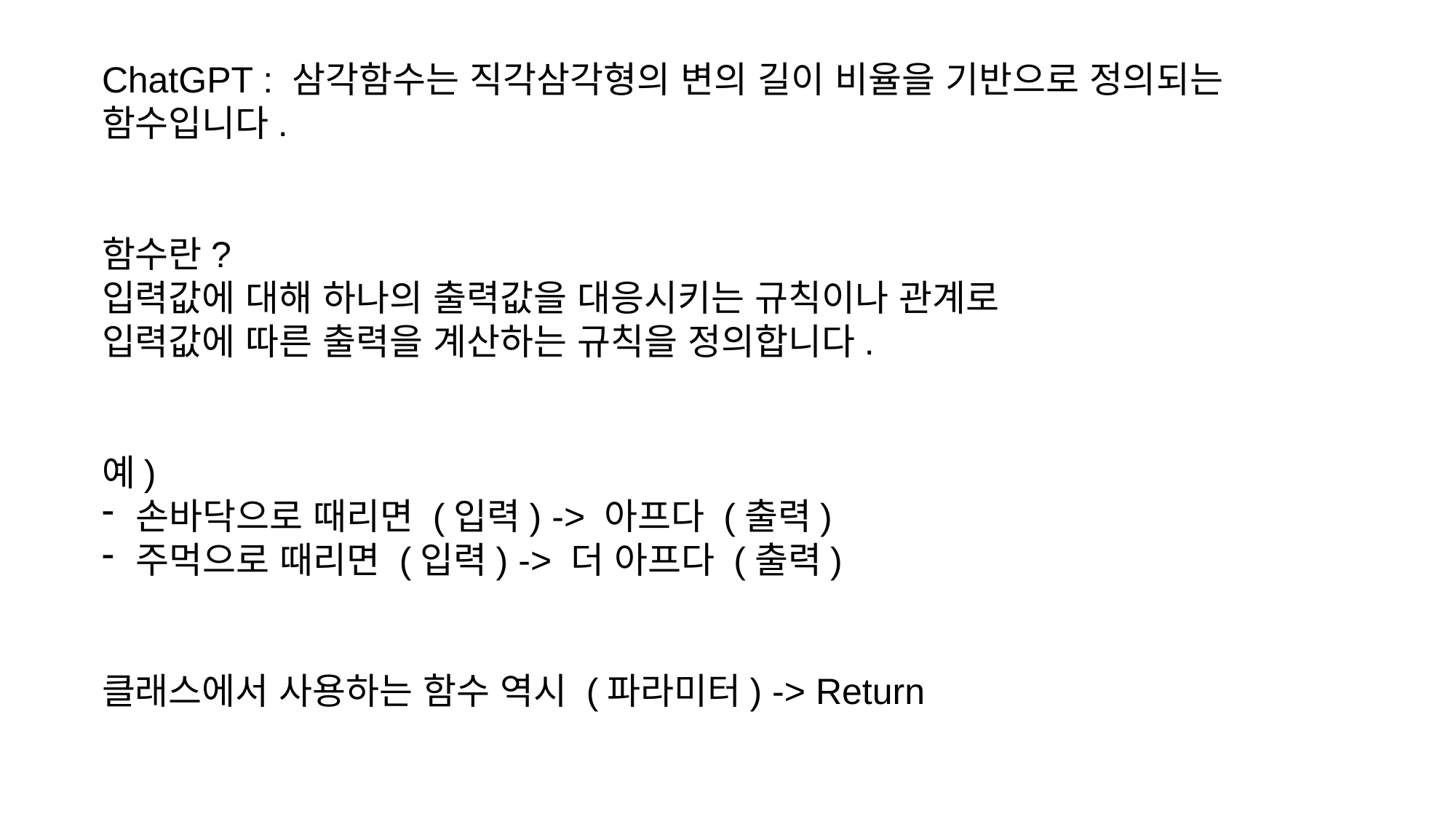

ChatGPT : 삼각함수는 직각삼각형의 변의 길이 비율을 기반으로 정의되는 함수입니다.

함수란?
입력값에 대해 하나의 출력값을 대응시키는 규칙이나 관계로
입력값에 따른 출력을 계산하는 규칙을 정의합니다.

예)
손바닥으로 때리면 (입력) -> 아프다 (출력)
주먹으로 때리면 (입력) -> 더 아프다 (출력)

클래스에서 사용하는 함수 역시 (파라미터) -> Return